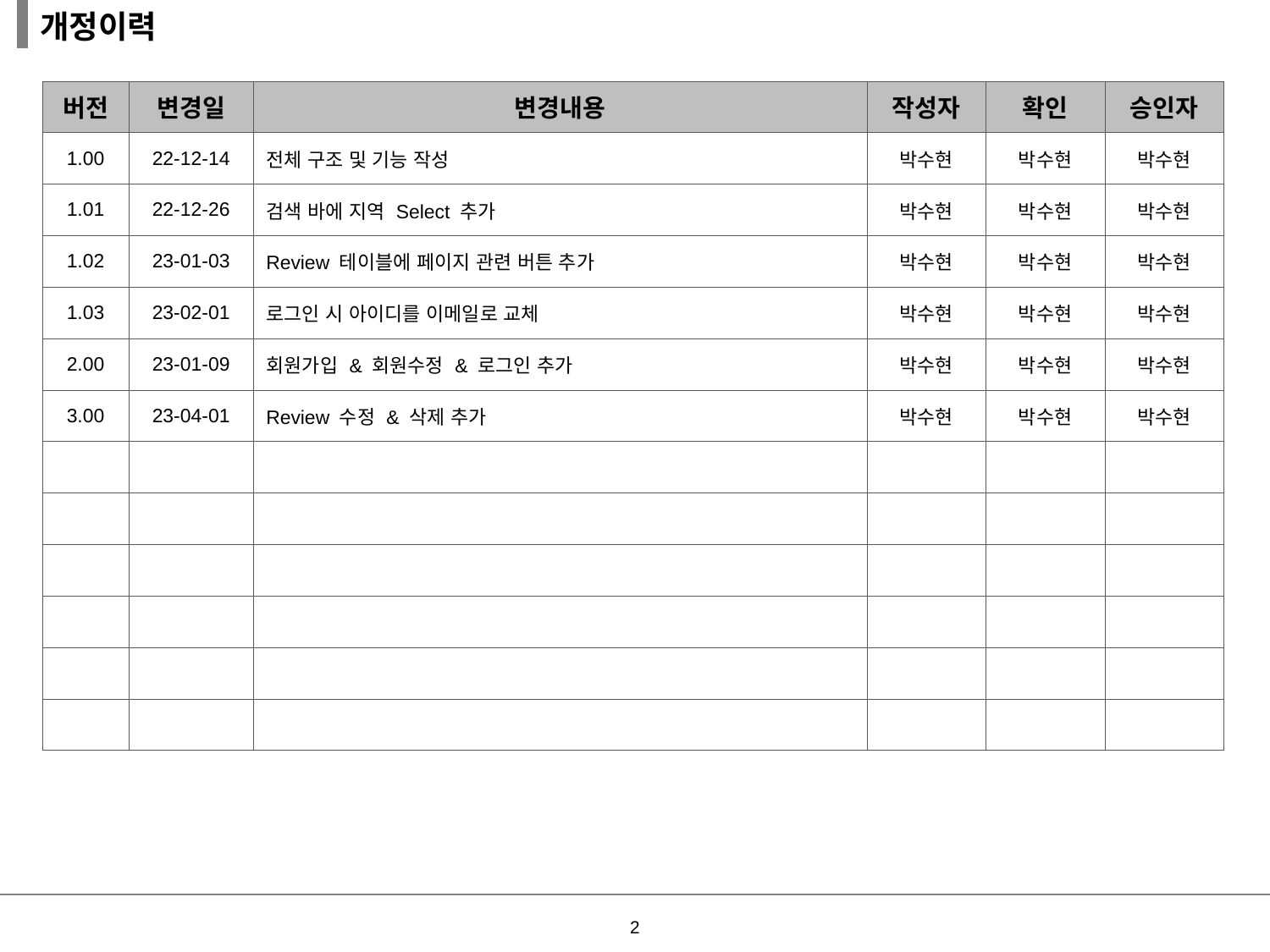

개정이력
| 버전 | 변경일 | 변경내용 | 작성자 | 확인 | 승인자 |
| --- | --- | --- | --- | --- | --- |
| 1.00 | 22-12-14 | 전체 구조 및 기능 작성 | 박수현 | 박수현 | 박수현 |
| 1.01 | 22-12-26 | 검색 바에 지역 Select 추가 | 박수현 | 박수현 | 박수현 |
| 1.02 | 23-01-03 | Review 테이블에 페이지 관련 버튼 추가 | 박수현 | 박수현 | 박수현 |
| 1.03 | 23-02-01 | 로그인 시 아이디를 이메일로 교체 | 박수현 | 박수현 | 박수현 |
| 2.00 | 23-01-09 | 회원가입 & 회원수정 & 로그인 추가 | 박수현 | 박수현 | 박수현 |
| 3.00 | 23-04-01 | Review 수정 & 삭제 추가 | 박수현 | 박수현 | 박수현 |
|  |  |  |  |  |  |
|  |  |  |  |  |  |
|  |  |  |  |  |  |
|  |  |  |  |  |  |
|  |  |  |  |  |  |
|  |  |  |  |  |  |

2